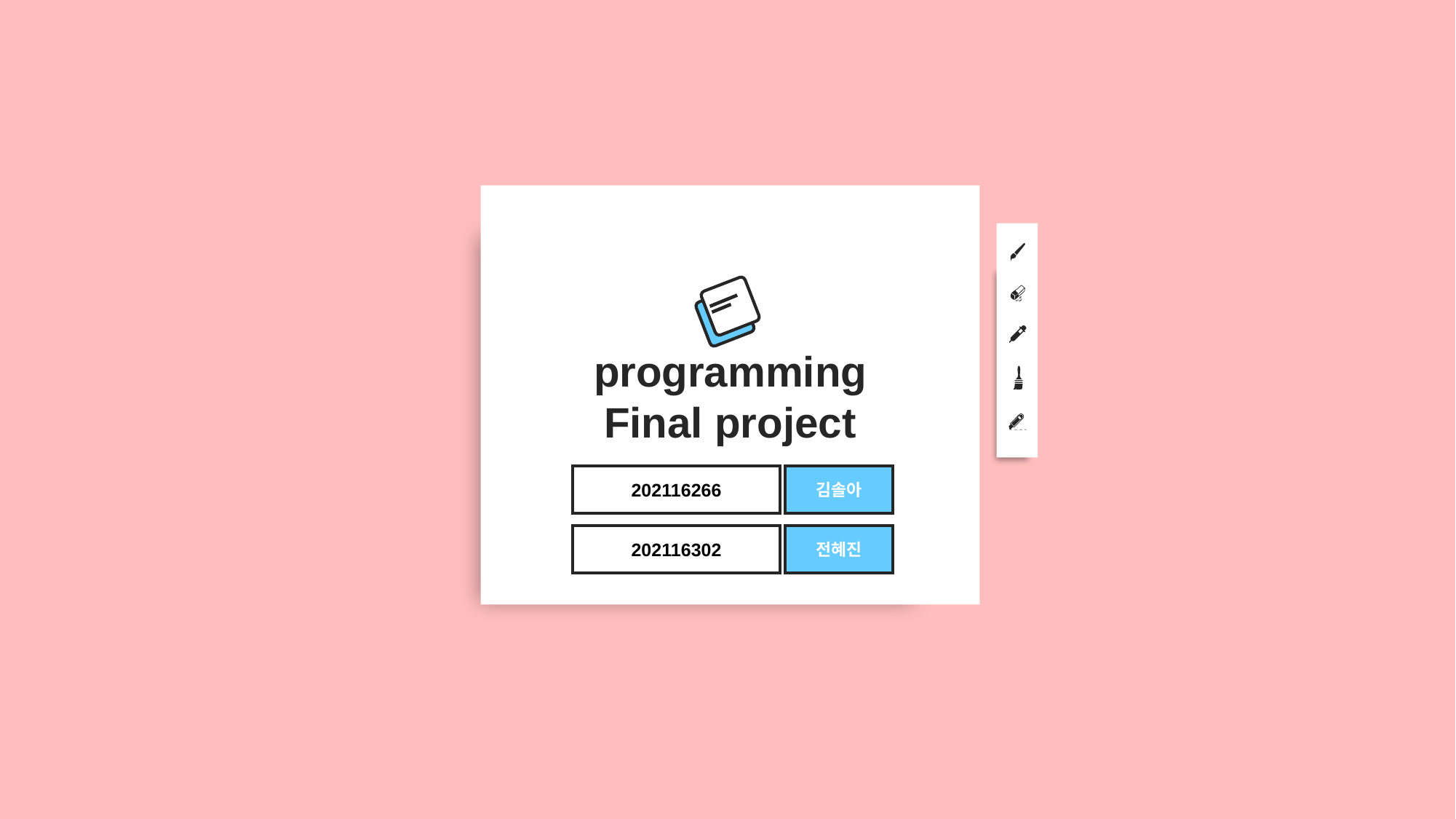

programming
Final project

202116266
김솔아
202116302
전혜진